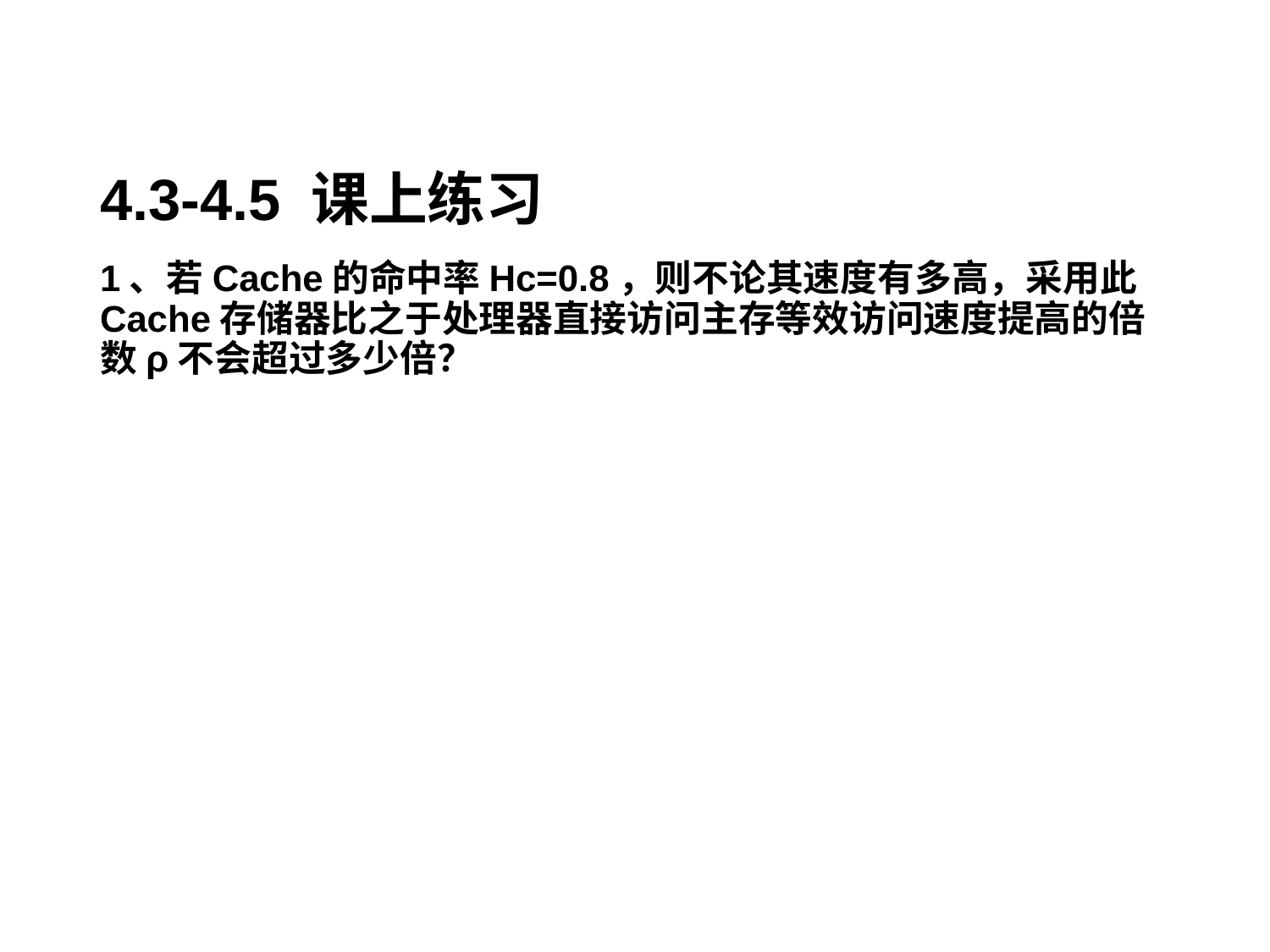

# 4.3-4.5 课上练习
1、若Cache的命中率Hc=0.8，则不论其速度有多高，采用此Cache存储器比之于处理器直接访问主存等效访问速度提高的倍数ρ不会超过多少倍？